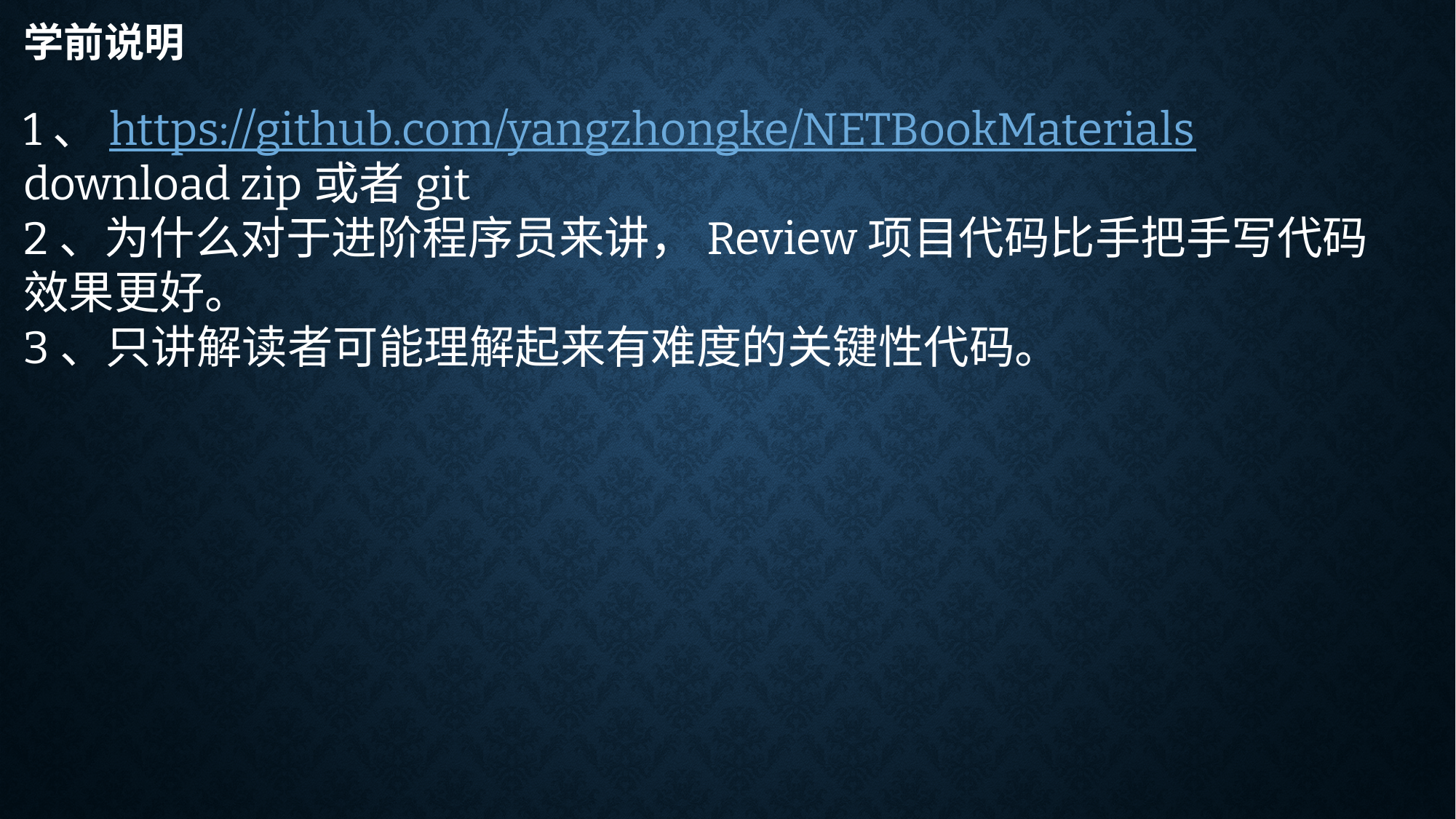

# 学前说明
1、https://github.com/yangzhongke/NETBookMaterials
download zip或者git
2、为什么对于进阶程序员来讲，Review项目代码比手把手写代码效果更好。
3、只讲解读者可能理解起来有难度的关键性代码。